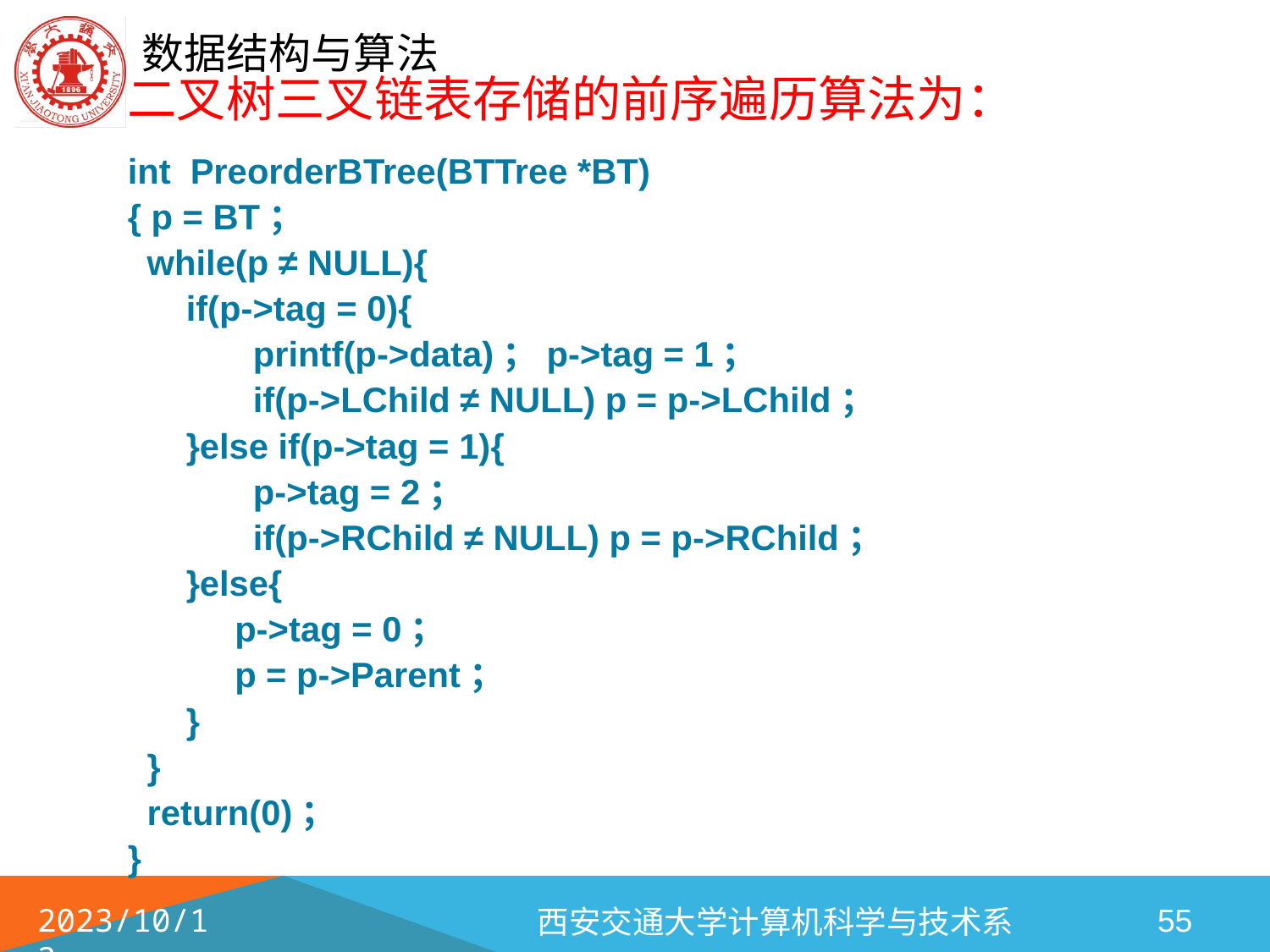

二叉树三叉链表存储的前序遍历算法为：

int  PreorderBTree(BTTree *BT)
{ p = BT；
  while(p ≠ NULL){
      if(p->tag = 0){
	        printf(p->data)；p->tag = 1；
	        if(p->LChild ≠ NULL) p = p->LChild；
      }else if(p->tag = 1){
	        p->tag = 2；
	        if(p->RChild ≠ NULL) p = p->RChild；
      }else{
           p->tag = 0；
           p = p->Parent；
      }
  }
  return(0)；
}